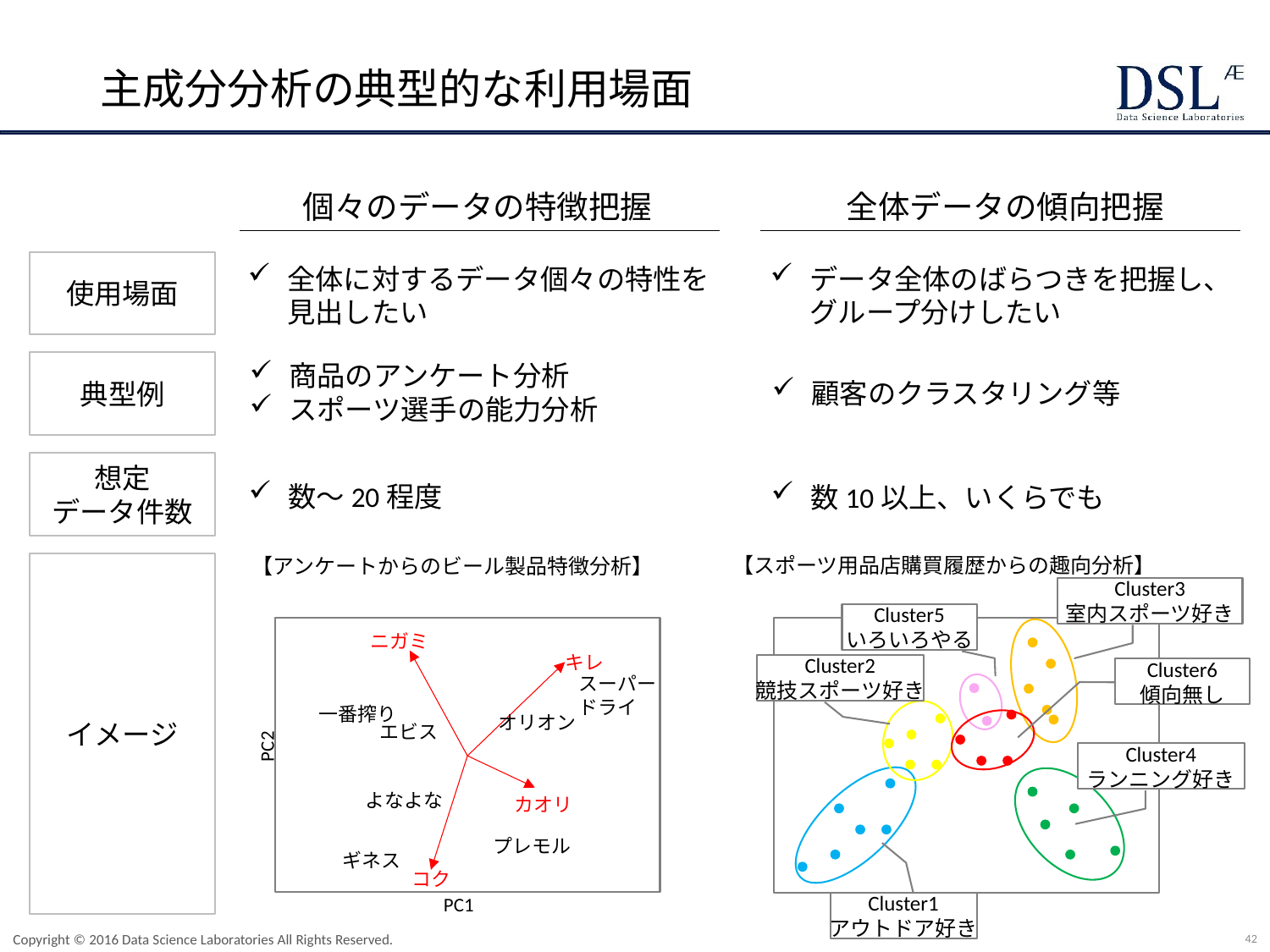

# 主成分分析の典型的な利用場面
全体データの傾向把握
個々のデータの特徴把握
全体に対するデータ個々の特性を
見出したい
データ全体のばらつきを把握し、
グループ分けしたい
使用場面
商品のアンケート分析
スポーツ選手の能力分析
顧客のクラスタリング等
典型例
数～20程度
数10以上、いくらでも
想定
データ件数
【スポーツ用品店購買履歴からの趣向分析】
【アンケートからのビール製品特徴分析】
イメージ
Cluster3
室内スポーツ好き
Cluster5
いろいろやる

Cluster2
競技スポーツ好き
Cluster6
傾向無し

Cluster4
ランニング好き

Cluster1
アウトドア好き

ニガミ
キレ
スーパー
ドライ
一番搾り
オリオン
エビス
PC2
よなよな
カオリ
プレモル
ギネス
コク
PC1
42
Copyright © 2016 Data Science Laboratories All Rights Reserved.